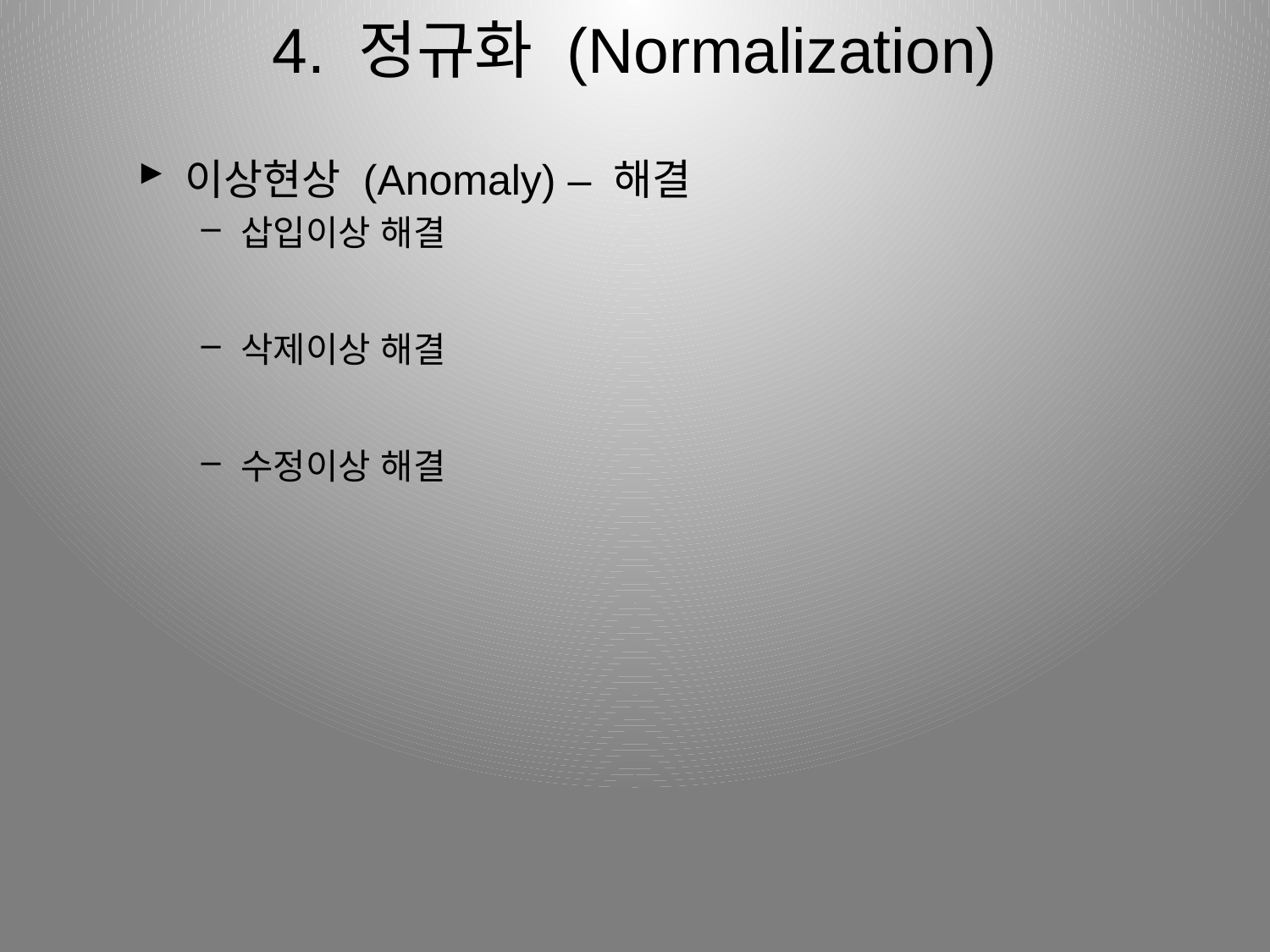

# 4. 정규화 (Normalization)
이상현상 (Anomaly) – 해결
삽입이상 해결

삭제이상 해결

수정이상 해결